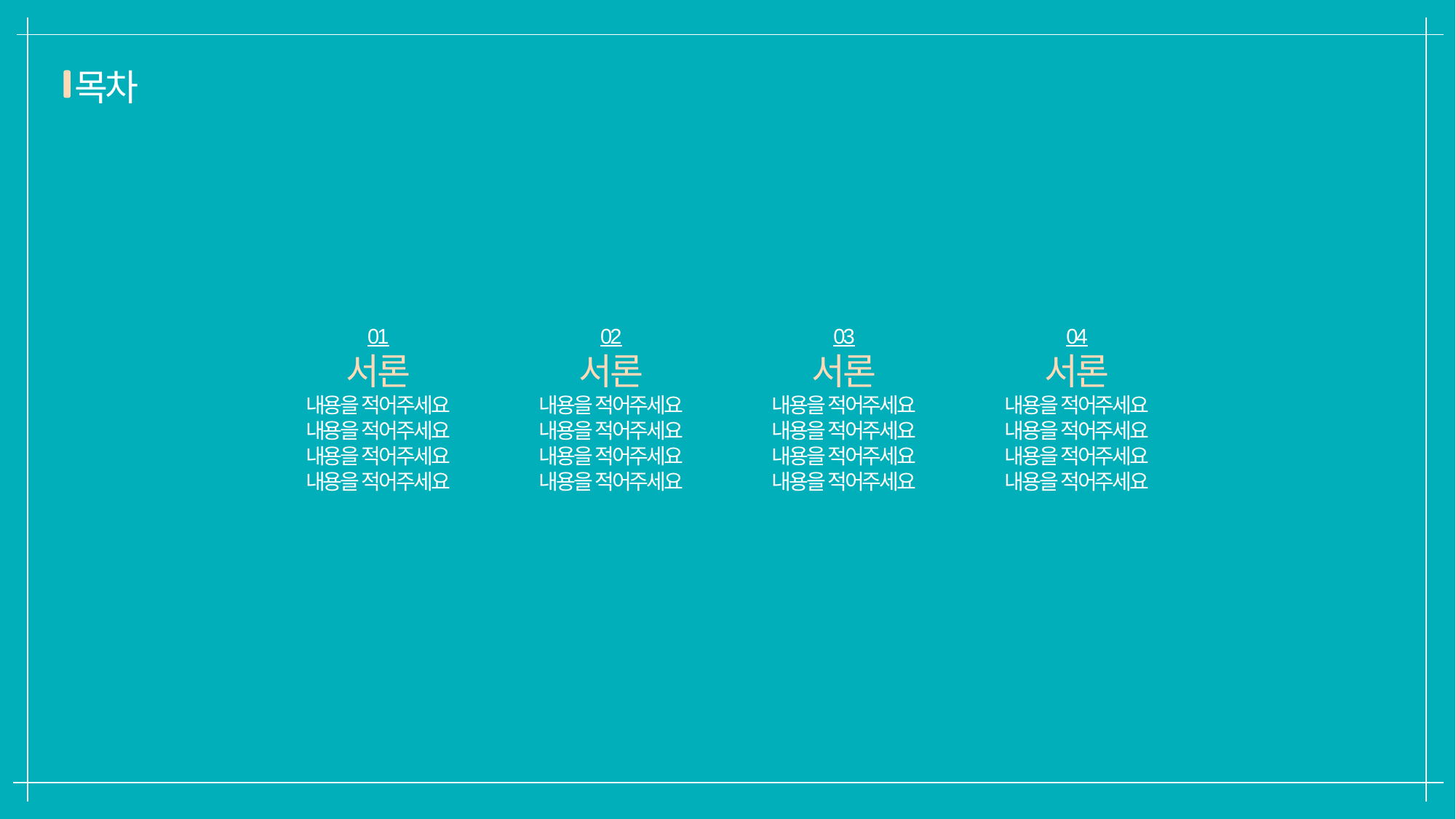

목차

01
서론
내용을 적어주세요
내용을 적어주세요
내용을 적어주세요
내용을 적어주세요
02
서론
내용을 적어주세요
내용을 적어주세요
내용을 적어주세요
내용을 적어주세요
03
서론
내용을 적어주세요
내용을 적어주세요
내용을 적어주세요
내용을 적어주세요
04
서론
내용을 적어주세요
내용을 적어주세요
내용을 적어주세요
내용을 적어주세요